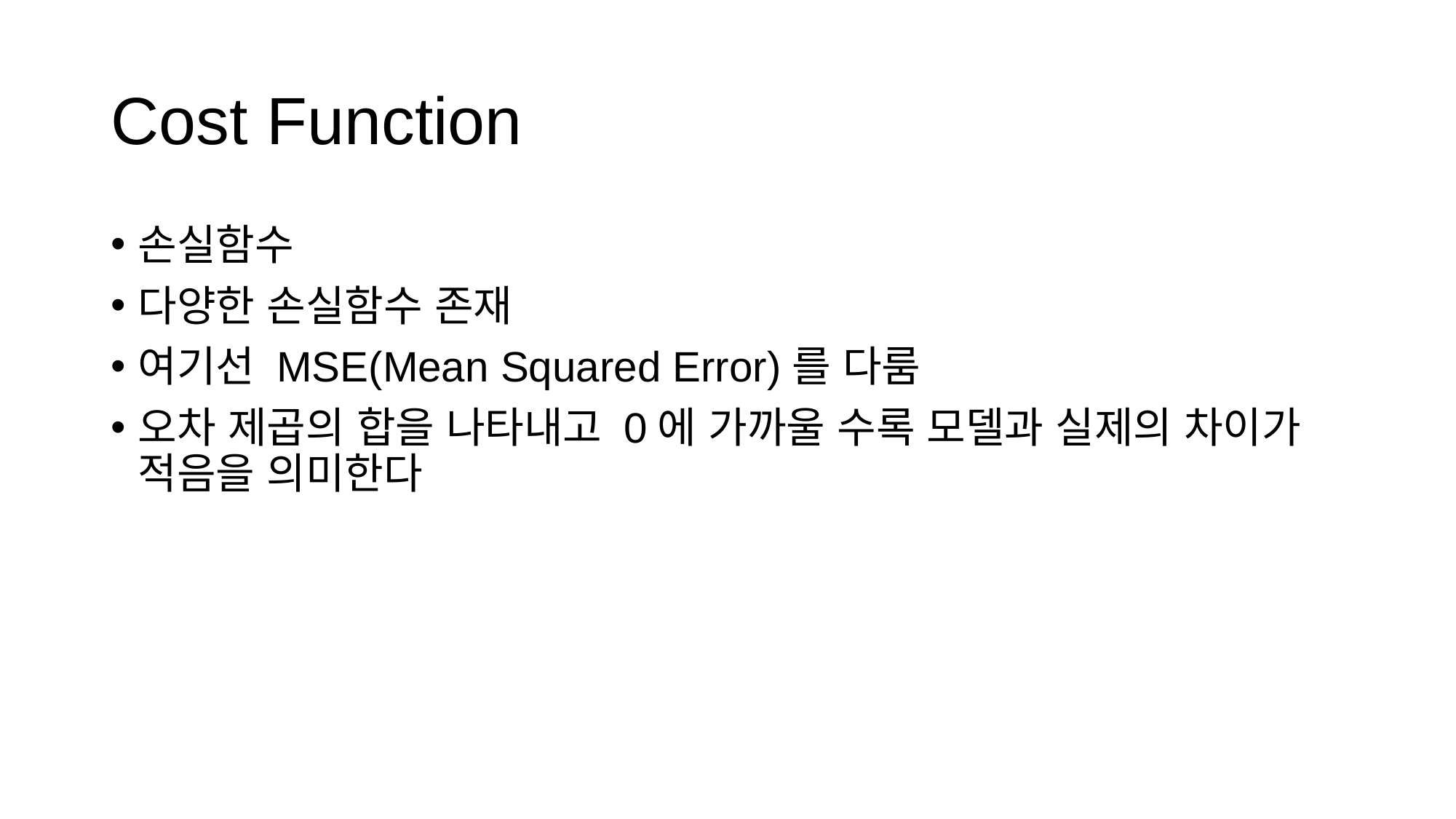

# Cost Function
손실함수
다양한 손실함수 존재
여기선 MSE(Mean Squared Error)를 다룸
오차 제곱의 합을 나타내고 0에 가까울 수록 모델과 실제의 차이가 적음을 의미한다